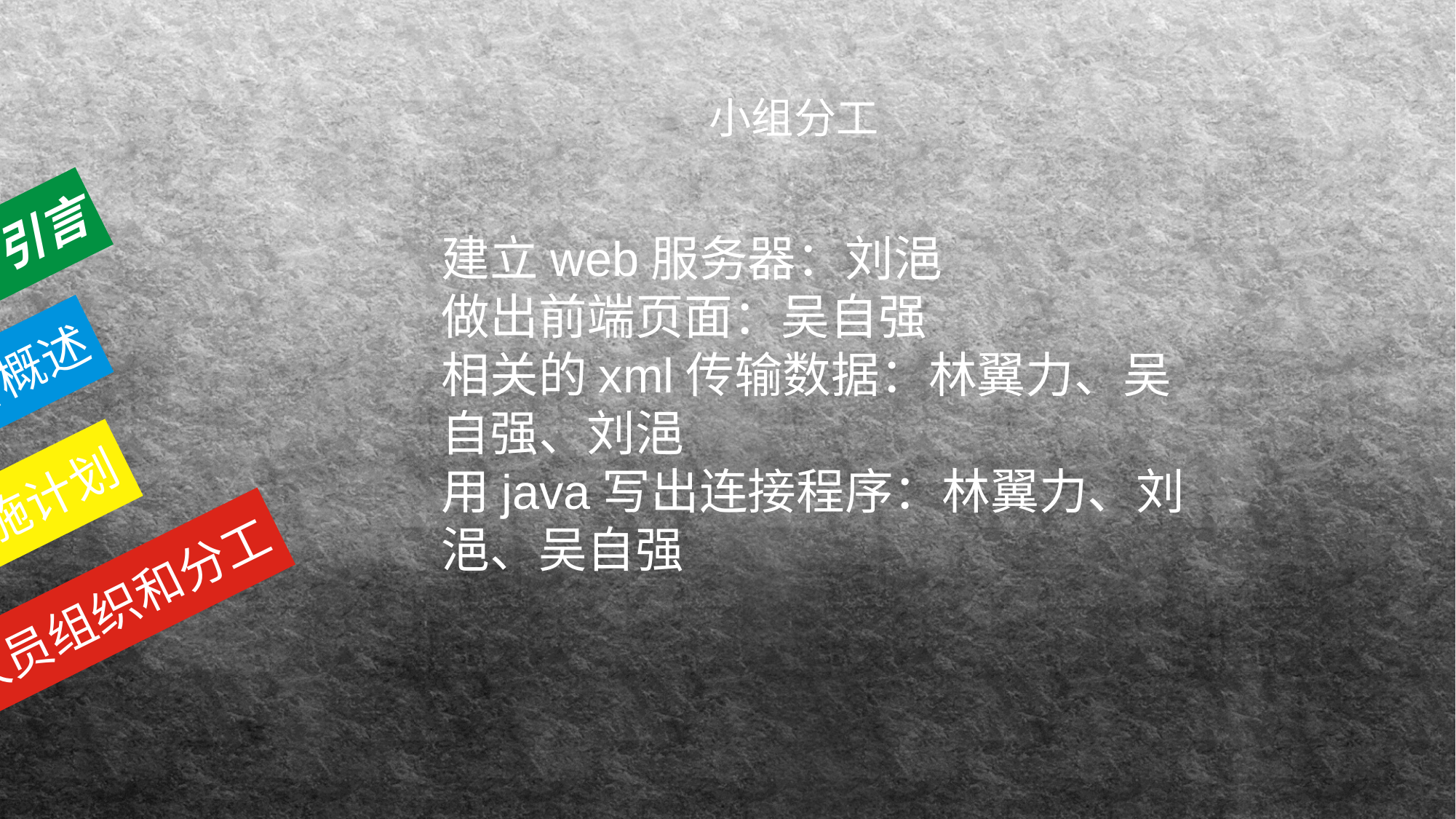

小组分工
建立web服务器：刘浥
做出前端页面：吴自强
相关的xml传输数据：林翼力、吴自强、刘浥
用java写出连接程序：林翼力、刘浥、吴自强
引言
项目概述
实施计划
人员组织和分工